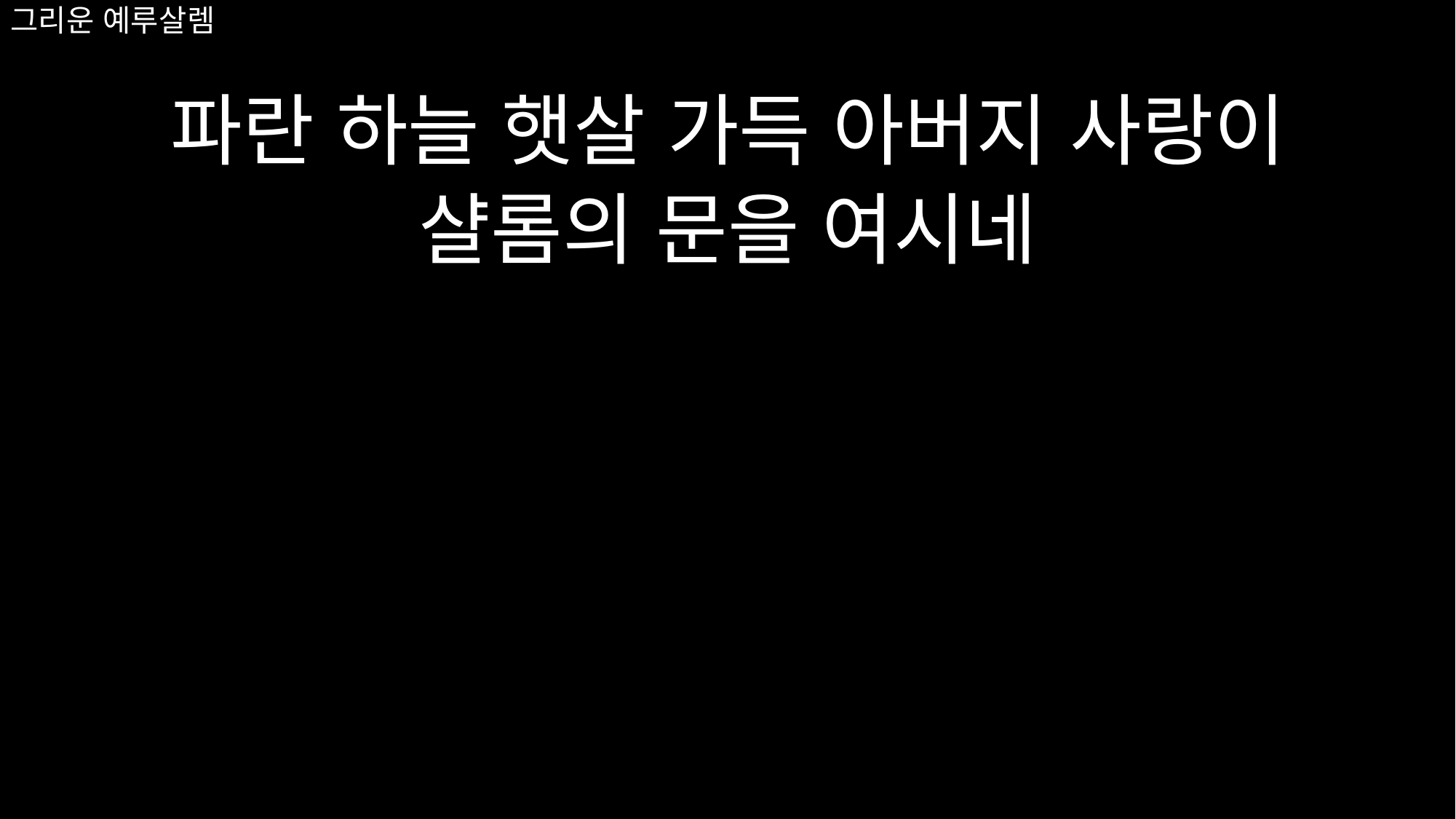

파란 하늘 햇살 가득 아버지 사랑이
샬롬의 문을 여시네

# 그리운 예루살렘